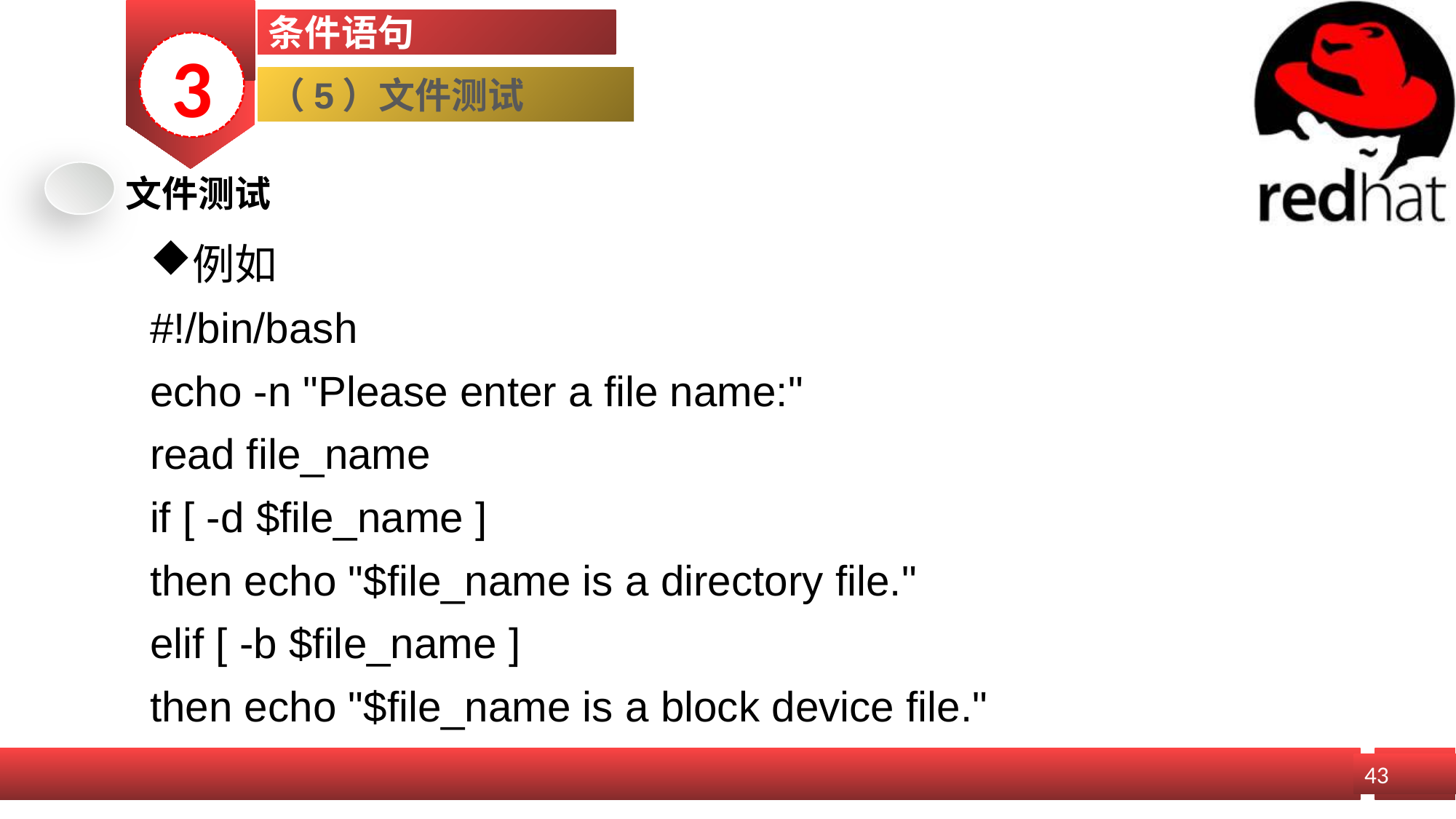

条件语句
3
（5）文件测试

文件测试
例如
#!/bin/bash
echo -n "Please enter a file name:"
read file_name
if [ -d $file_name ]
then echo "$file_name is a directory file."
elif [ -b $file_name ]
then echo "$file_name is a block device file."